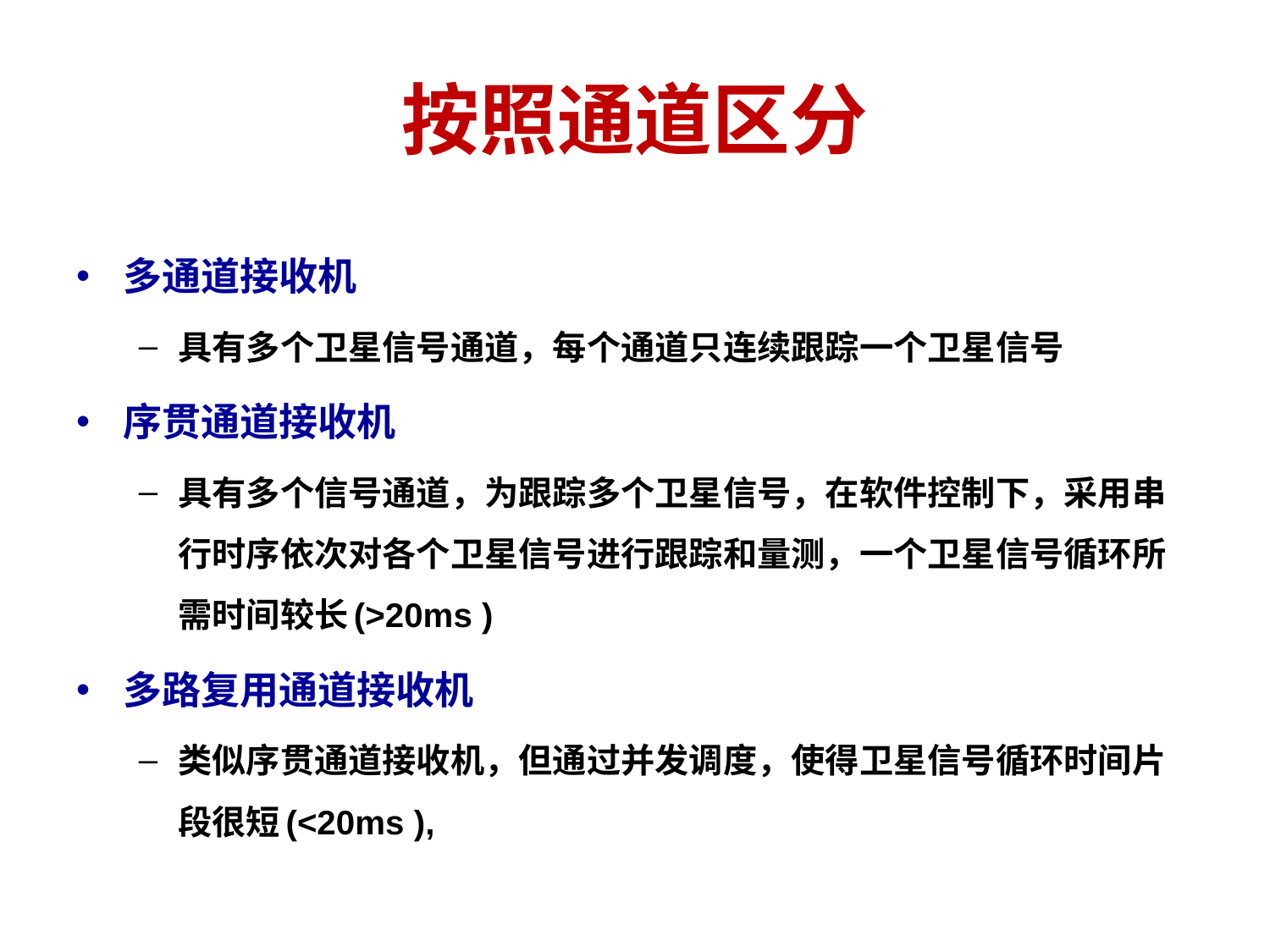

# 按照通道区分
多通道接收机
具有多个卫星信号通道，每个通道只连续跟踪一个卫星信号
序贯通道接收机
具有多个信号通道，为跟踪多个卫星信号，在软件控制下，采用串行时序依次对各个卫星信号进行跟踪和量测，一个卫星信号循环所需时间较长(>20ms )
多路复用通道接收机
类似序贯通道接收机，但通过并发调度，使得卫星信号循环时间片段很短(<20ms ),